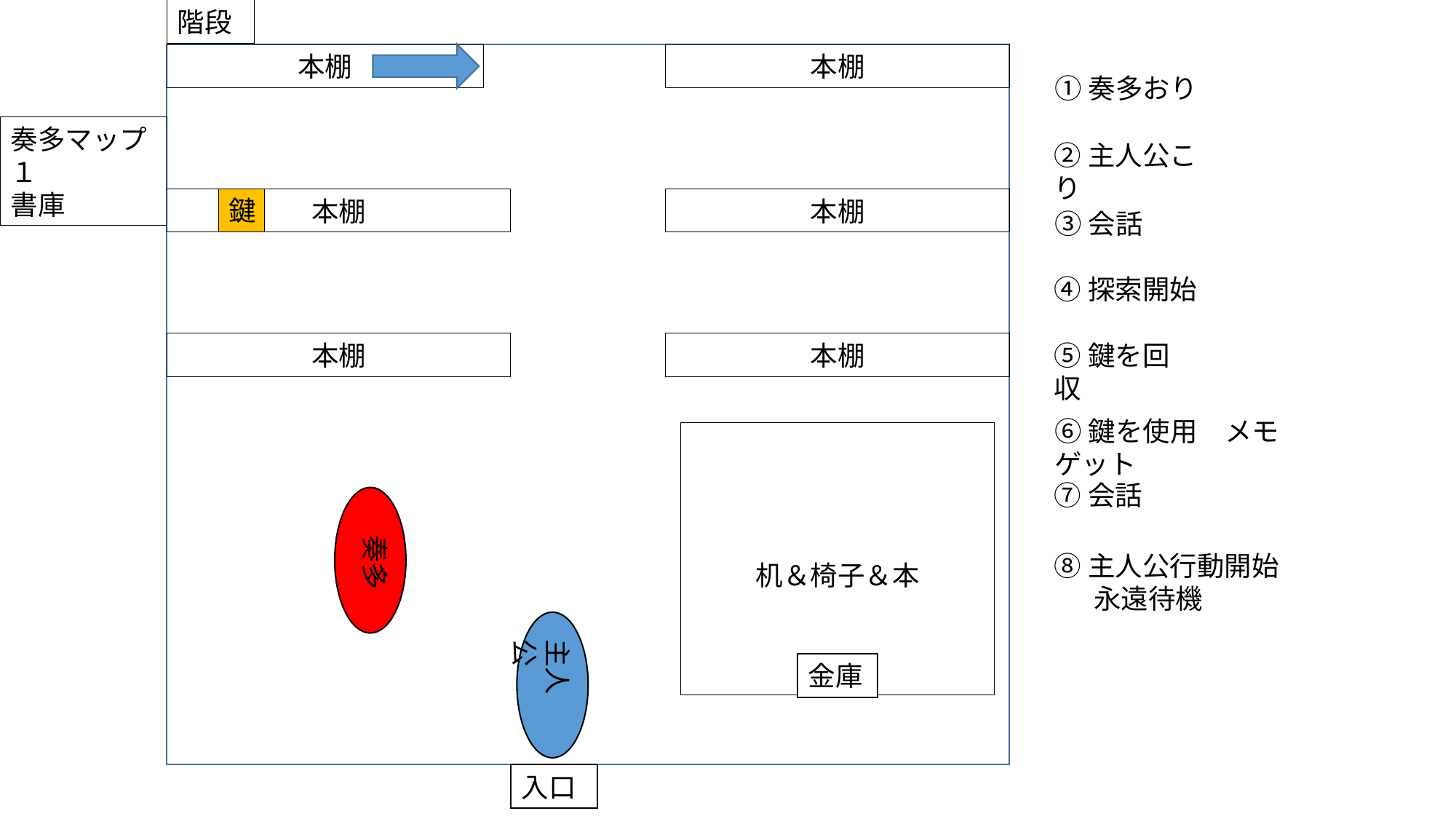

階段

本棚

本棚
①奏多おり
奏多マップ１
書庫
②主人公こり
鍵
本棚
本棚
③会話
④探索開始
⑤鍵を回収
本棚
本棚
⑥鍵を使用　メモゲット

机＆椅子＆本

⑦会話

奏多
⑧主人公行動開始
　  永遠待機

主人公
金庫
入口